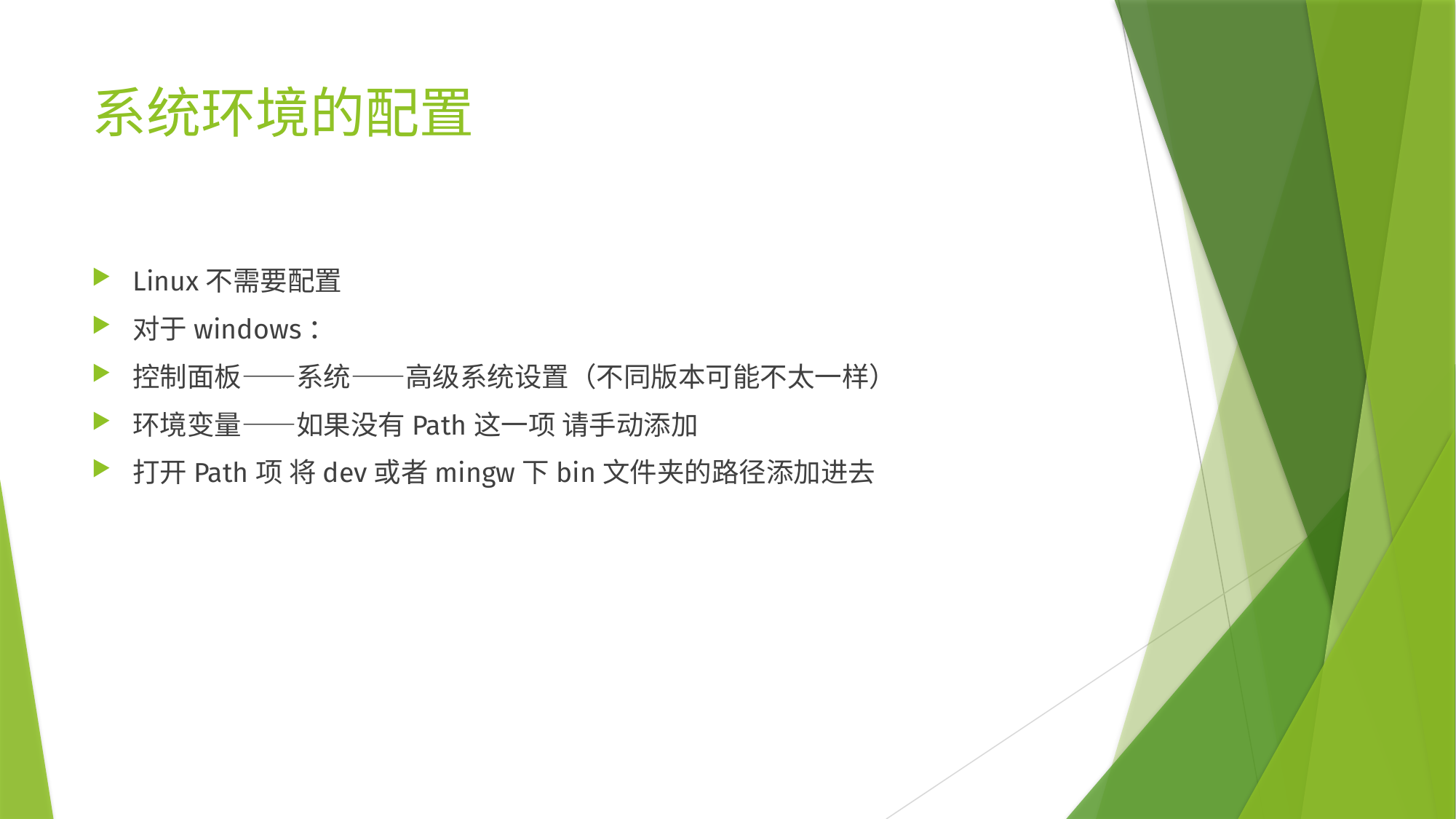

# 系统环境的配置
Linux不需要配置
对于windows：
控制面板——系统——高级系统设置（不同版本可能不太一样）
环境变量——如果没有Path这一项 请手动添加
打开Path项 将dev或者mingw下bin文件夹的路径添加进去